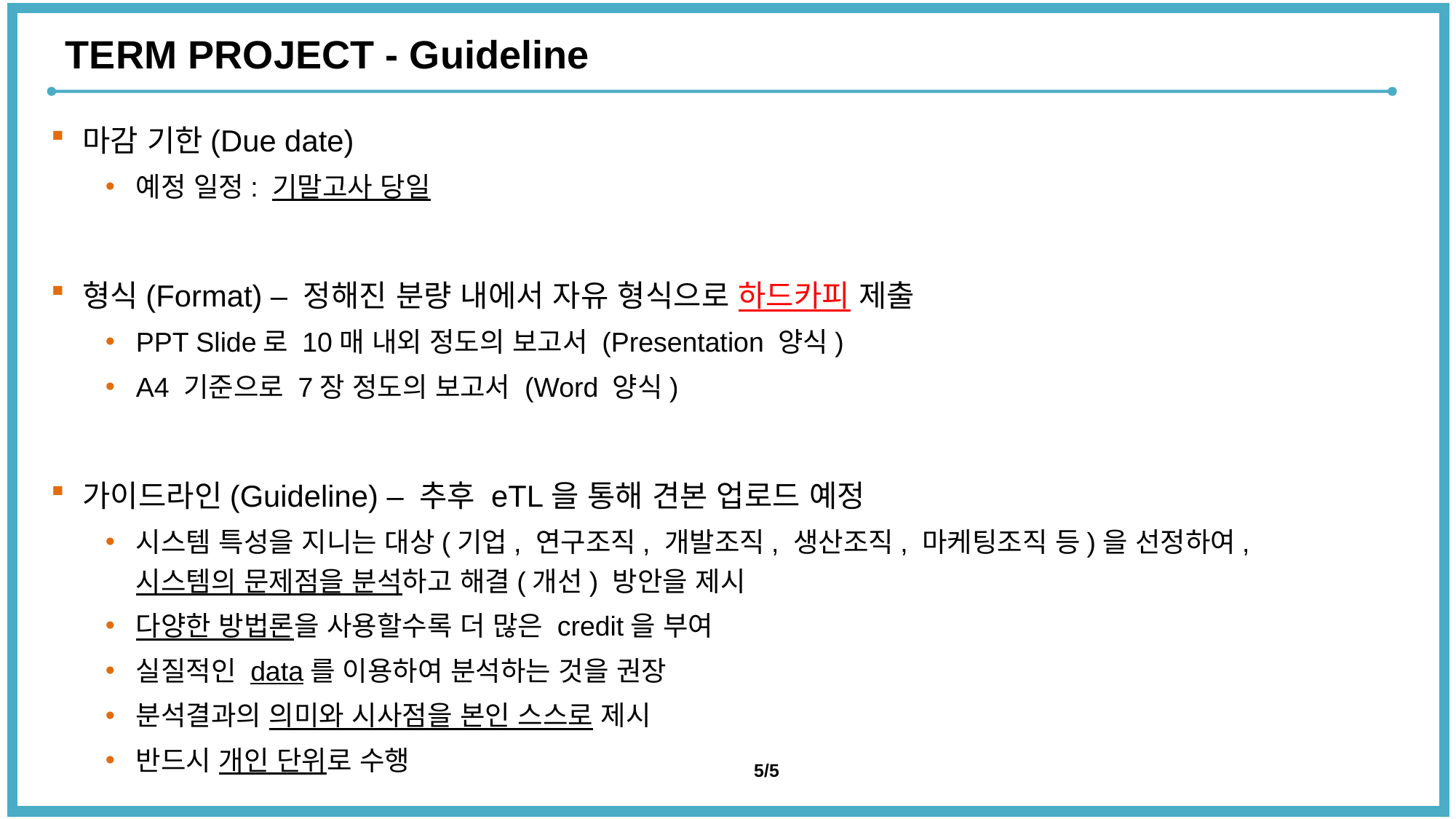

# TERM PROJECT - Guideline
마감 기한(Due date)
예정 일정: 기말고사 당일

형식(Format) – 정해진 분량 내에서 자유 형식으로 하드카피 제출
PPT Slide로 10매 내외 정도의 보고서 (Presentation 양식)
A4 기준으로 7장 정도의 보고서 (Word 양식)

가이드라인(Guideline) – 추후 eTL을 통해 견본 업로드 예정
시스템 특성을 지니는 대상(기업, 연구조직, 개발조직, 생산조직, 마케팅조직 등)을 선정하여,
시스템의 문제점을 분석하고 해결(개선) 방안을 제시
다양한 방법론을 사용할수록 더 많은 credit을 부여
실질적인 data를 이용하여 분석하는 것을 권장
분석결과의 의미와 시사점을 본인 스스로 제시
반드시 개인 단위로 수행